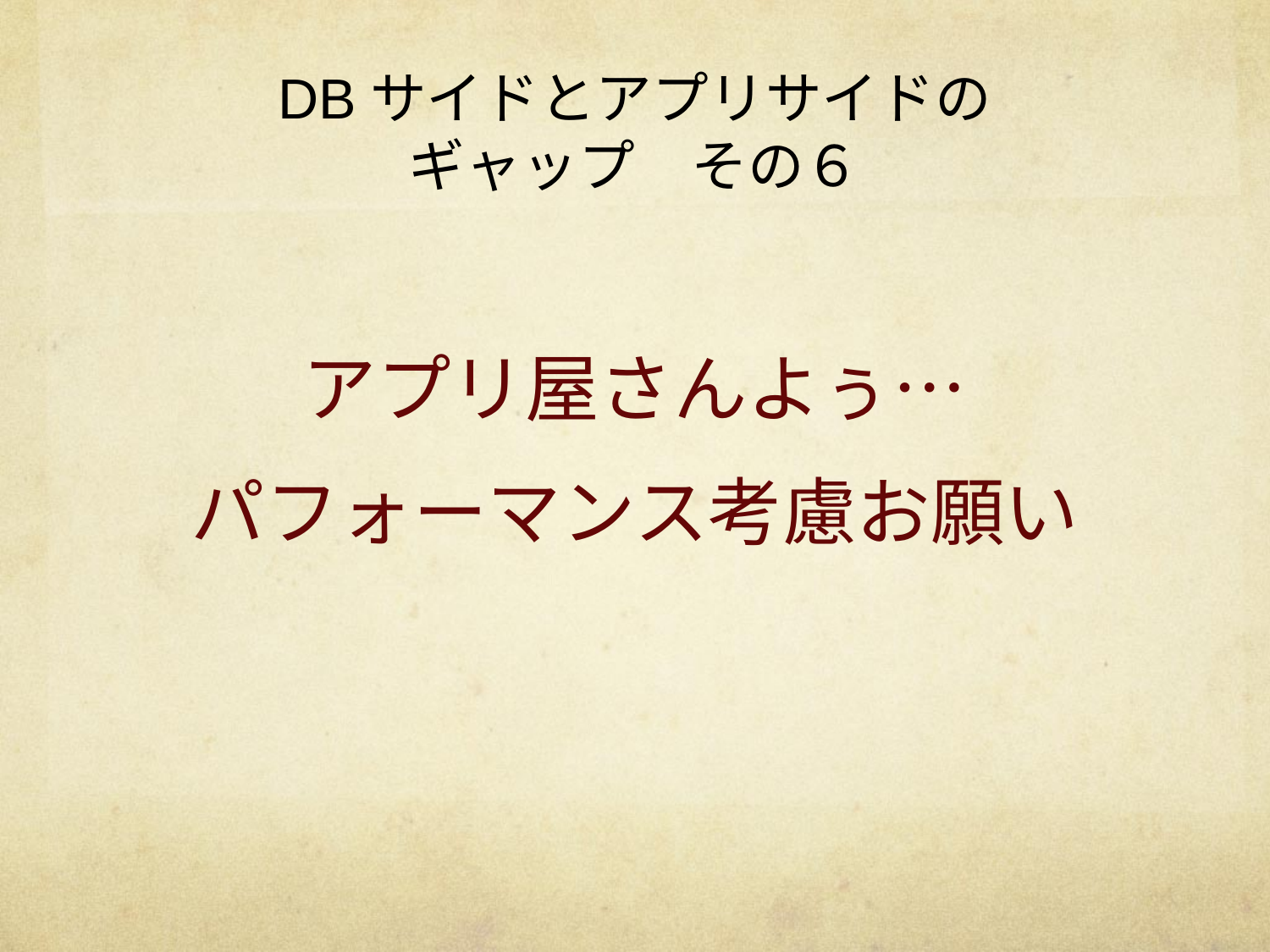

# DBサイドとアプリサイドの ギャップ　その６

アプリ屋さんよぅ…
パフォーマンス考慮お願い